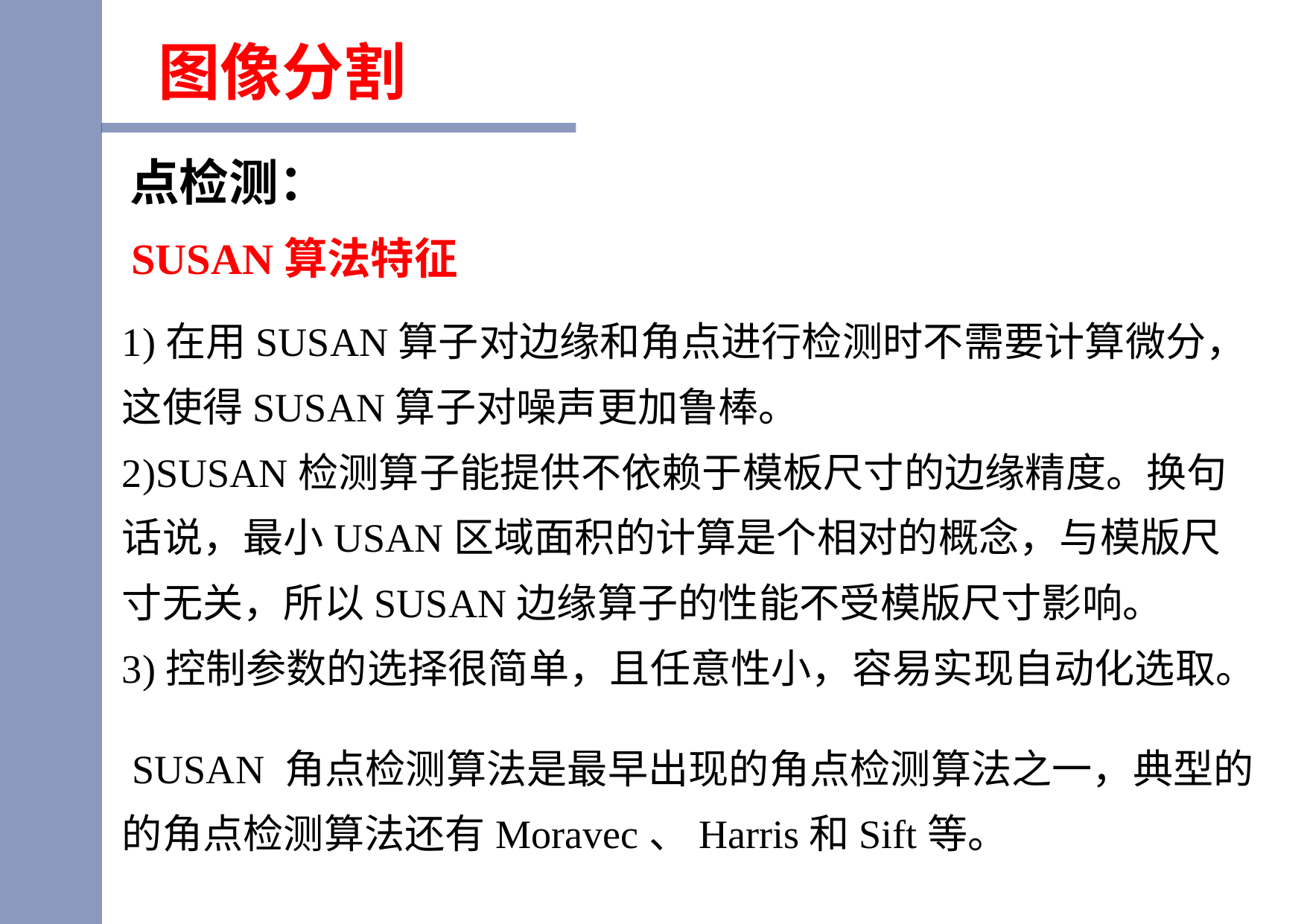

图像分割
点检测：
SUSAN算法特征
1)在用SUSAN算子对边缘和角点进行检测时不需要计算微分，这使得SUSAN算子对噪声更加鲁棒。
2)SUSAN检测算子能提供不依赖于模板尺寸的边缘精度。换句话说，最小USAN区域面积的计算是个相对的概念，与模版尺寸无关，所以SUSAN边缘算子的性能不受模版尺寸影响。
3)控制参数的选择很简单，且任意性小，容易实现自动化选取。

 SUSAN 角点检测算法是最早出现的角点检测算法之一，典型的的角点检测算法还有Moravec、Harris和Sift等。